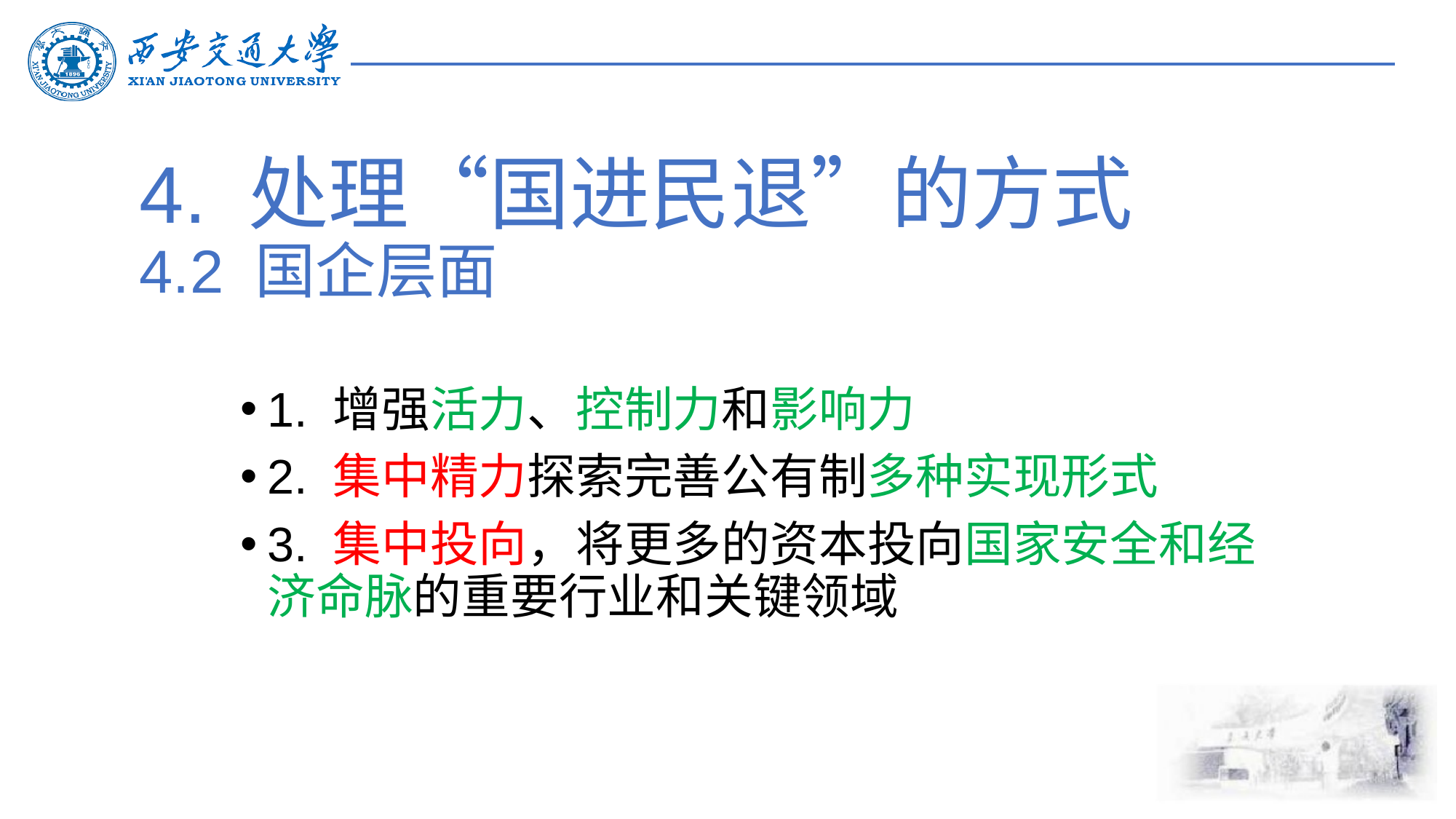

# 4. 处理“国进民退”的方式 4.2 国企层面
1. 增强活力、控制力和影响力
2. 集中精力探索完善公有制多种实现形式
3. 集中投向，将更多的资本投向国家安全和经济命脉的重要行业和关键领域